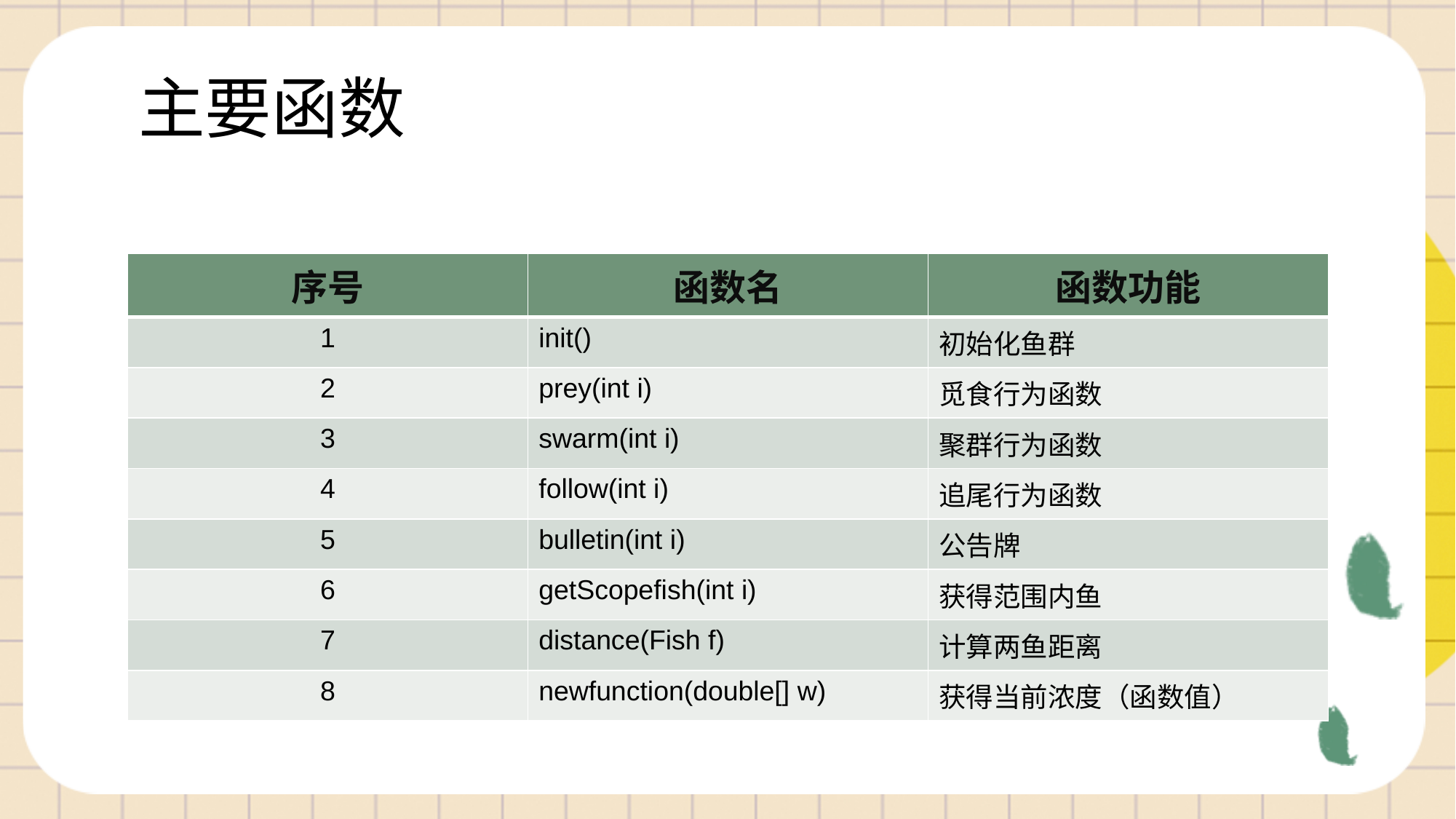

# 主要函数
| 序号 | 函数名 | 函数功能 |
| --- | --- | --- |
| 1 | init() | 初始化鱼群 |
| 2 | prey(int i) | 觅食行为函数 |
| 3 | swarm(int i) | 聚群行为函数 |
| 4 | follow(int i) | 追尾行为函数 |
| 5 | bulletin(int i) | 公告牌 |
| 6 | getScopefish(int i) | 获得范围内鱼 |
| 7 | distance(Fish f) | 计算两鱼距离 |
| 8 | newfunction(double[] w) | 获得当前浓度（函数值） |